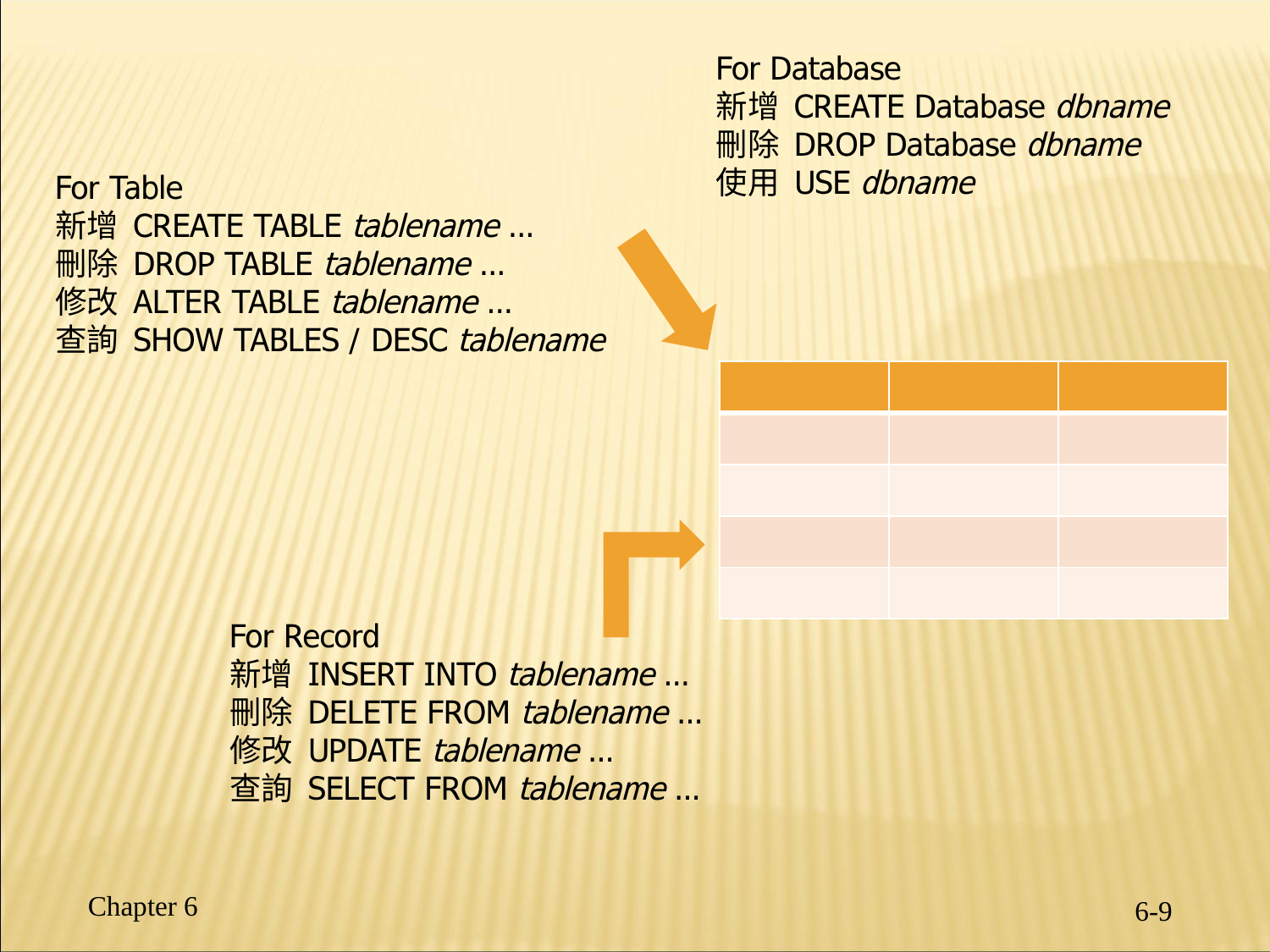

For Database
新增 CREATE Database dbname
刪除 DROP Database dbname
使用 USE dbname
For Table
新增 CREATE TABLE tablename …
刪除 DROP TABLE tablename …
修改 ALTER TABLE tablename …
查詢 SHOW TABLES / DESC tablename

|  |  |  |
| --- | --- | --- |
|  |  |  |
|  |  |  |
|  |  |  |
|  |  |  |

For Record
新增 INSERT INTO tablename …
刪除 DELETE FROM tablename …
修改 UPDATE tablename …
查詢 SELECT FROM tablename …